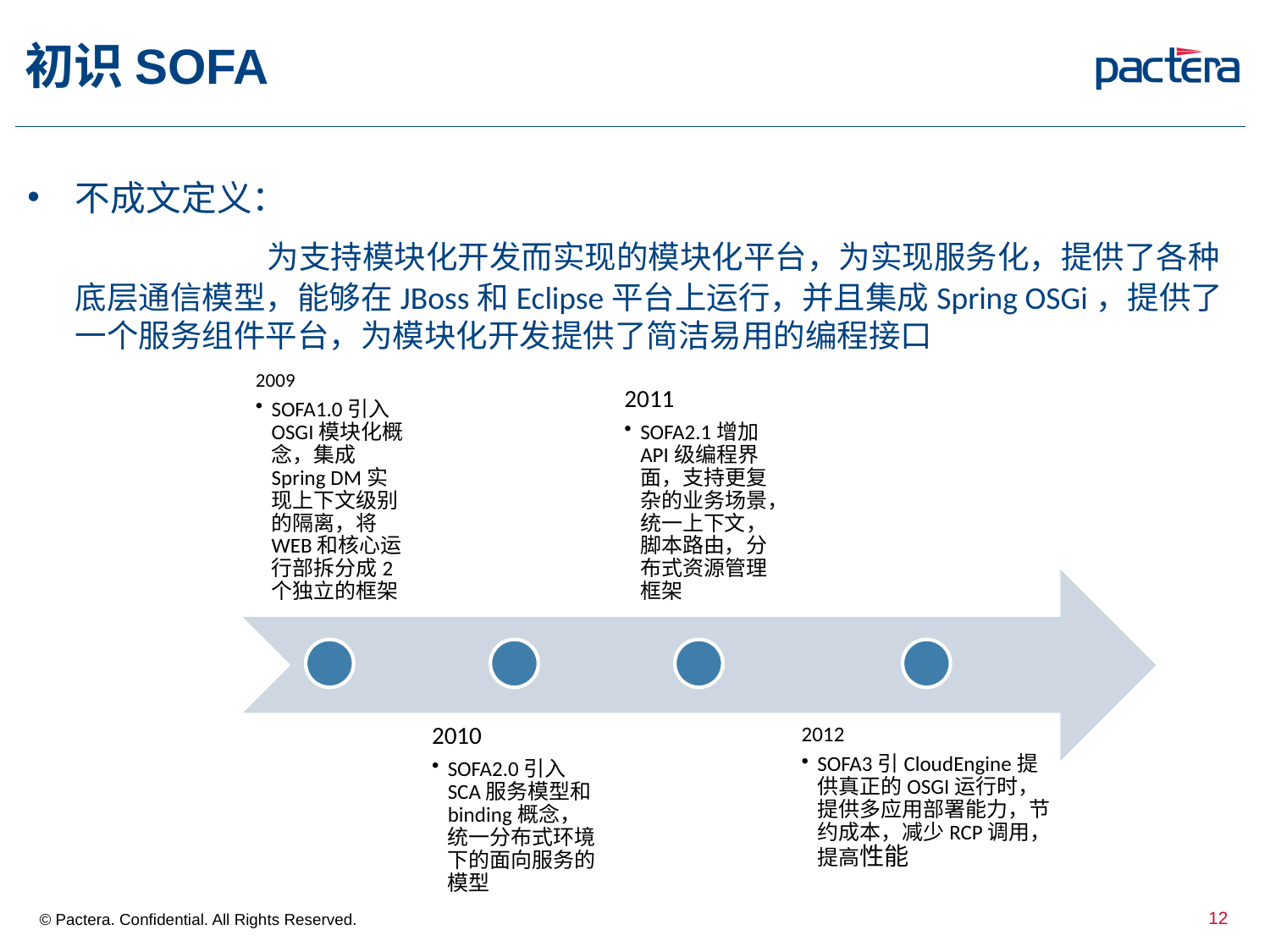

# 初识SOFA
不成文定义：
		        为支持模块化开发而实现的模块化平台，为实现服务化，提供了各种底层通信模型，能够在JBoss和Eclipse平台上运行，并且集成Spring OSGi，提供了一个服务组件平台，为模块化开发提供了简洁易用的编程接口

2009
SOFA1.0引入OSGI模块化概念，集成Spring DM实现上下文级别的隔离，将WEB和核心运行部拆分成2个独立的框架
2010
SOFA2.0引入SCA服务模型和binding概念，统一分布式环境下的面向服务的模型
2011
SOFA2.1增加API级编程界面，支持更复杂的业务场景，统一上下文，脚本路由，分布式资源管理框架
2012
SOFA3引CloudEngine提供真正的OSGI运行时，提供多应用部署能力，节约成本，减少RCP调用，提高性能
12
© Pactera. Confidential. All Rights Reserved.